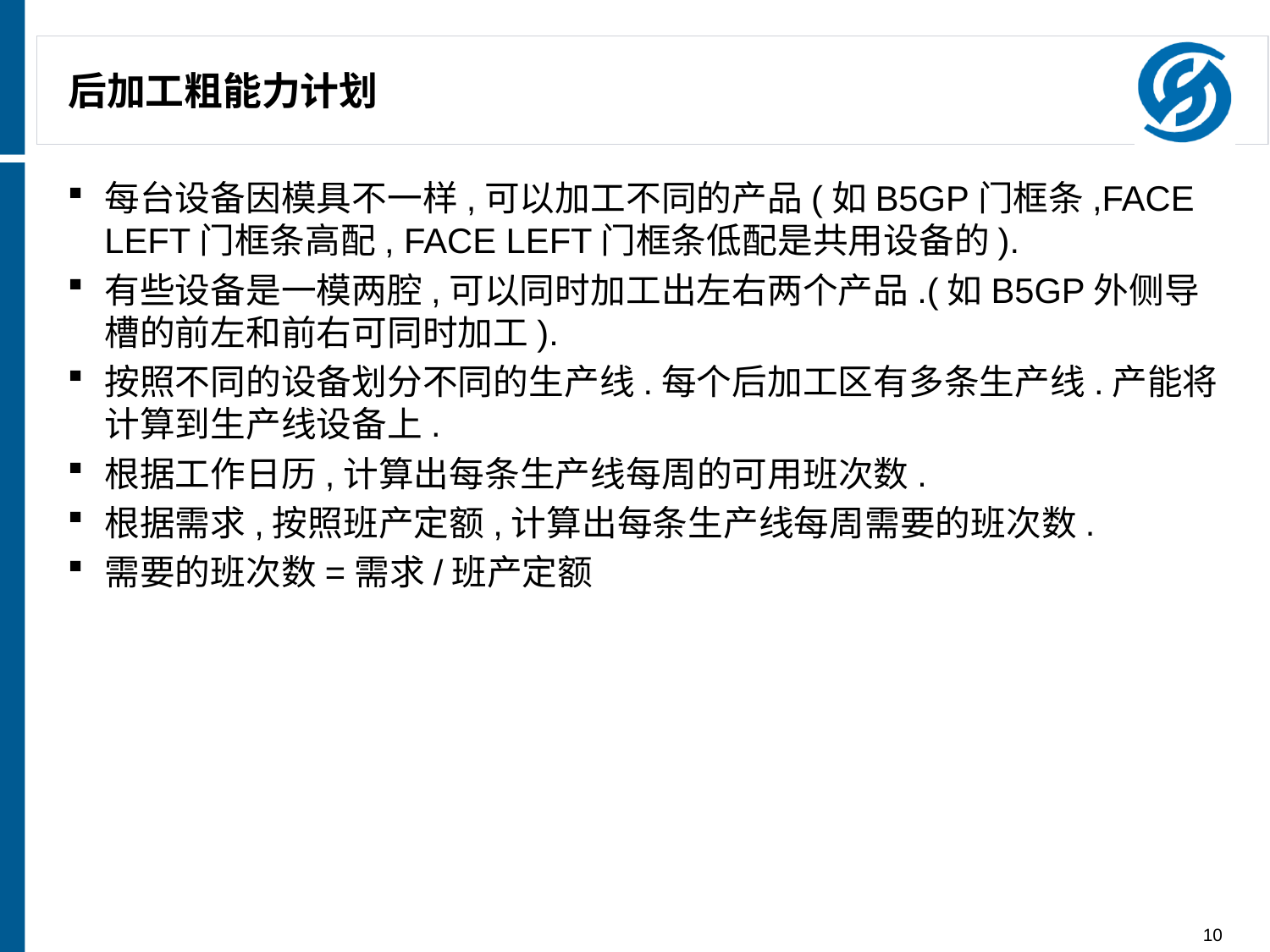

# 后加工粗能力计划
每台设备因模具不一样,可以加工不同的产品(如B5GP门框条,FACE LEFT门框条高配, FACE LEFT门框条低配是共用设备的).
有些设备是一模两腔,可以同时加工出左右两个产品.(如B5GP外侧导槽的前左和前右可同时加工).
按照不同的设备划分不同的生产线.每个后加工区有多条生产线.产能将计算到生产线设备上.
根据工作日历,计算出每条生产线每周的可用班次数.
根据需求,按照班产定额,计算出每条生产线每周需要的班次数.
需要的班次数=需求/班产定额

10